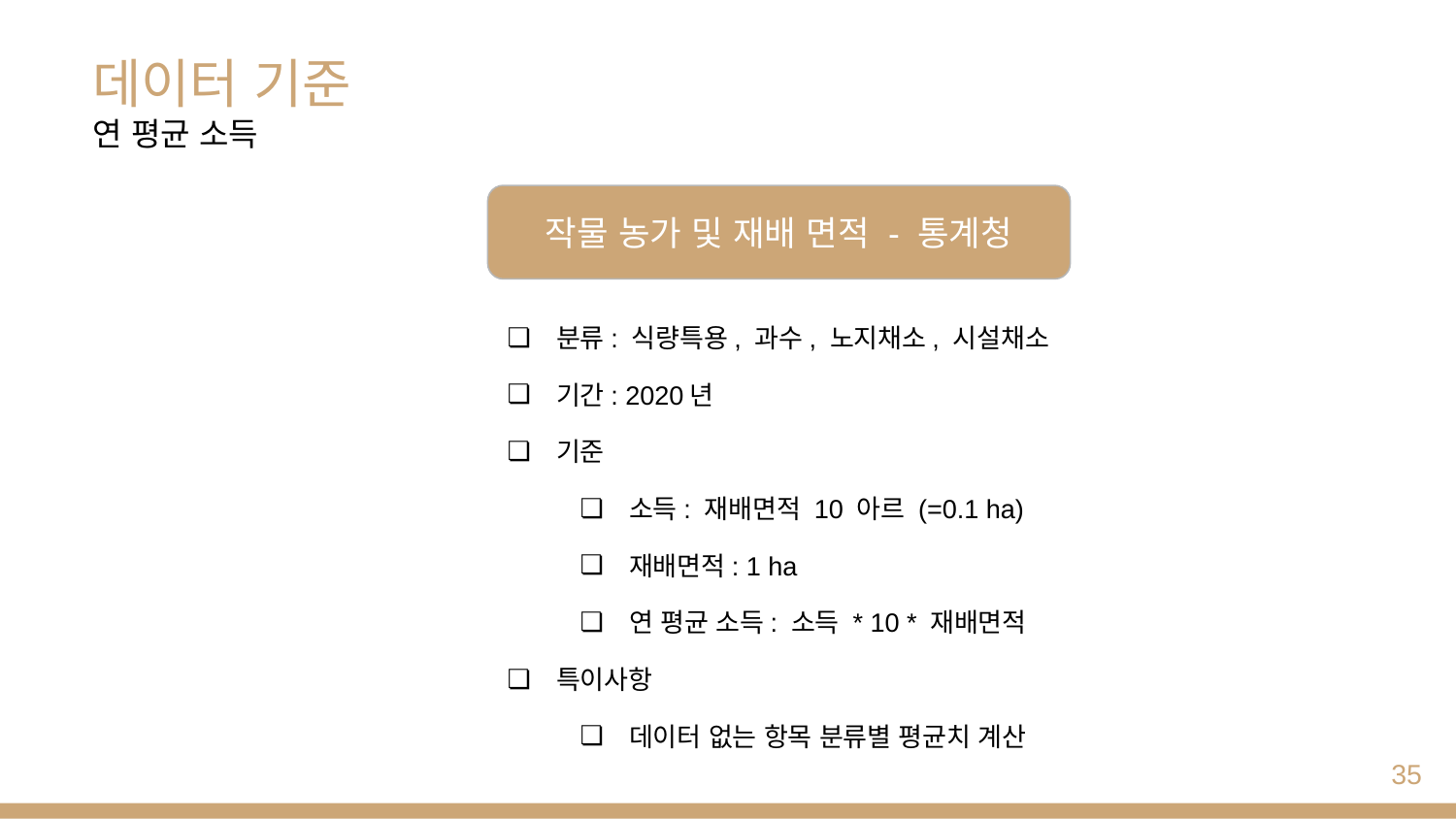

# 데이터 기준
연 평균 소득
작물 농가 및 재배 면적 - 통계청
분류: 식량특용, 과수, 노지채소, 시설채소
기간: 2020년
기준
소득: 재배면적 10 아르 (=0.1 ha)
재배면적: 1 ha
연 평균 소득: 소득 * 10 * 재배면적
특이사항
데이터 없는 항목 분류별 평균치 계산
35